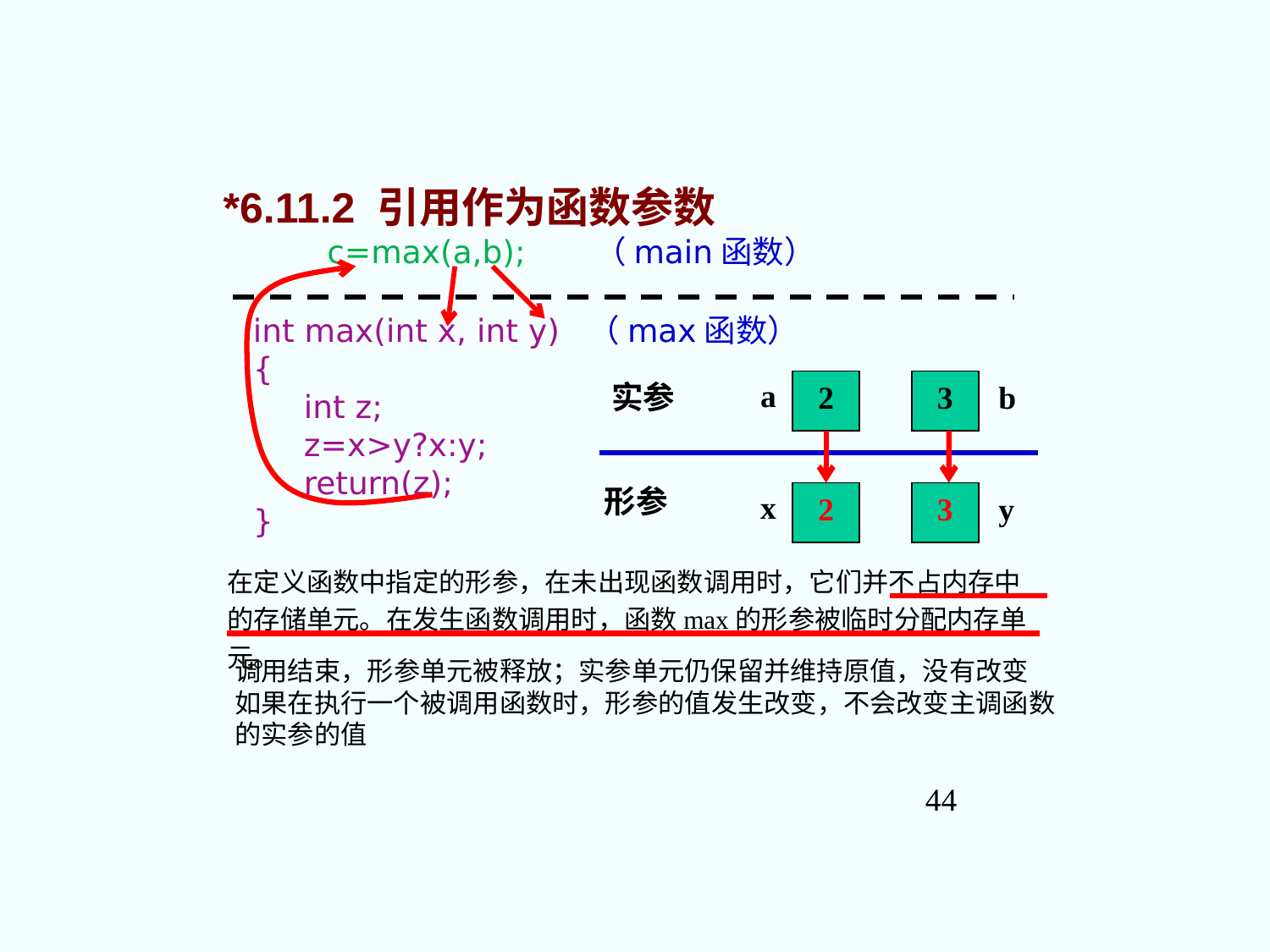

*6.11.2 引用作为函数参数
     c=max(a,b);      （main函数）

int max(int x, int y)  （max函数）
{
     int z;
     z=x>y?x:y;
     return(z);
}

a
实参
2
3
b
形参
x

2

3
y
在定义函数中指定的形参，在未出现函数调用时，它们并不占内存中的存储单元。在发生函数调用时，函数max的形参被临时分配内存单元。
调用结束，形参单元被释放；实参单元仍保留并维持原值，没有改变
如果在执行一个被调用函数时，形参的值发生改变，不会改变主调函数的实参的值
44